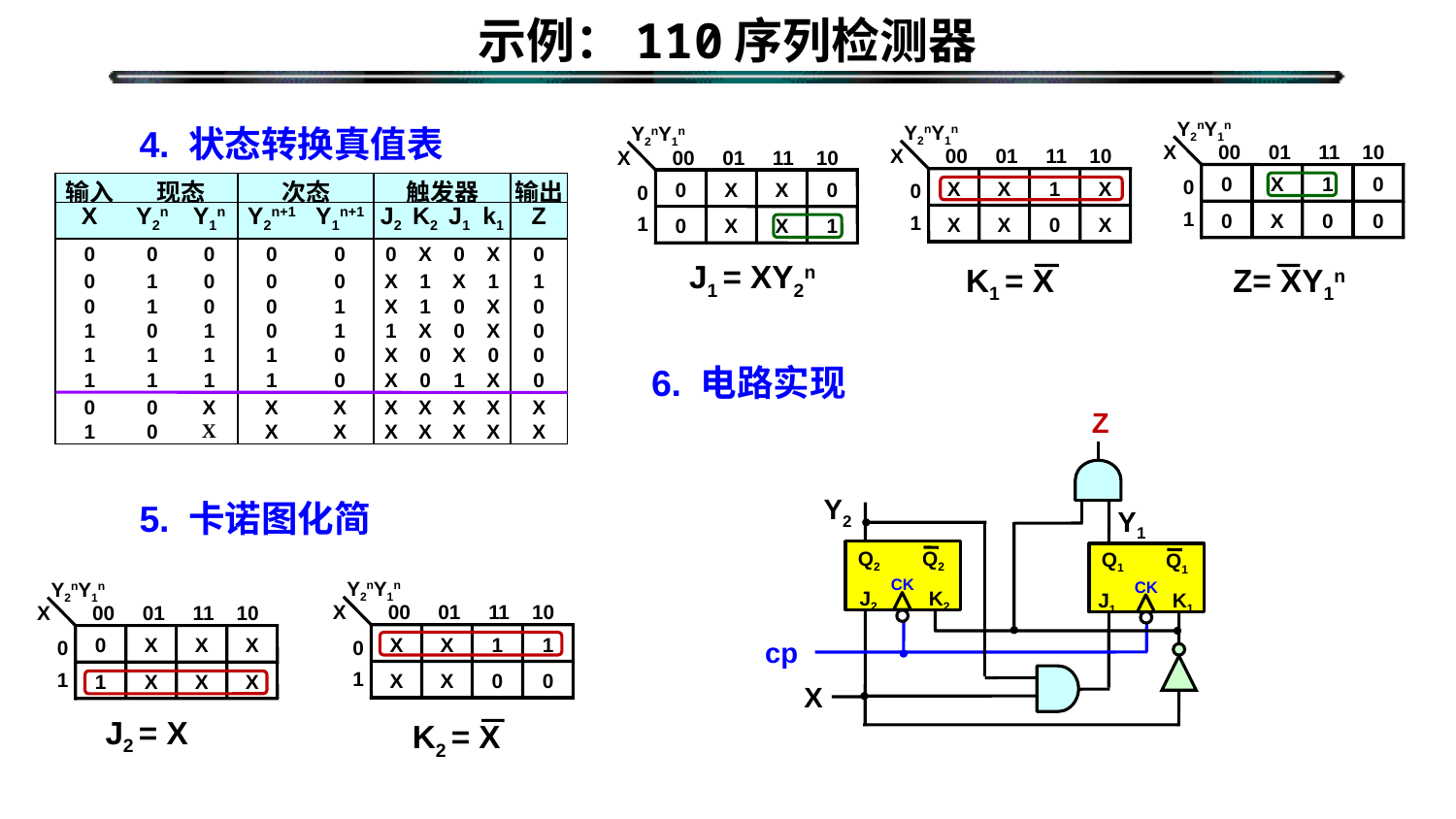

# 示例：110序列检测器
Y2nY1n
X
00     01     11    10

0

X

1

0

0

1
0

X
0
0

Y2nY1n
X
00     01     11    10

X

X

1

X

0

1
X

X
0
X

Y2nY1n
X
00     01     11    10

0

X

X

0

0

1
0

X
X
1

J1 = XY2n
K1 = X

Z= XY1n

4. 状态转换真值表
| 输入 | 现态 |  | 次态 |  | 触发器 |  |  |  | 输出 |
| --- | --- | --- | --- | --- | --- | --- | --- | --- | --- |
| X | Y2n | Y1n | Y2n+1 | Y1n+1 | J2 | K2 | J1 | k1 | Z |
| 0 | 0 | 0 | 0 | 0 | 0 | X | 0 | X | 0 |
| 0 | 1 | 0 | 0 | 0 | X | 1 | X | 1 | 1 |
| 0 | 1 | 0 | 0 | 1 | X | 1 | 0 | X | 0 |
| 1 | 0 | 1 | 0 | 1 | 1 | X | 0 | X | 0 |
| 1 | 1 | 1 | 1 | 0 | X | 0 | X | 0 | 0 |
| 1 | 1 | 1 | 1 | 0 | X | 0 | 1 | X | 0 |
| 0 | 0 | X | X | X | X | X | X | X | X |
| 1 | 0 | X | X | X | X | X | X | X | X |
6. 电路实现
Z

Y2

Q1
Q1

K1
Y1
Q2
Q2

K2

CK
CK

J2
J1

cp

X

5. 卡诺图化简
Y2nY1n
X
00     01     11    10

X

X

1

1

0

1
X

X
0
0

Y2nY1n
X
00     01     11    10

0

X

X

X

0

1
1

X
X
X

J2 = X
K2 = X

18